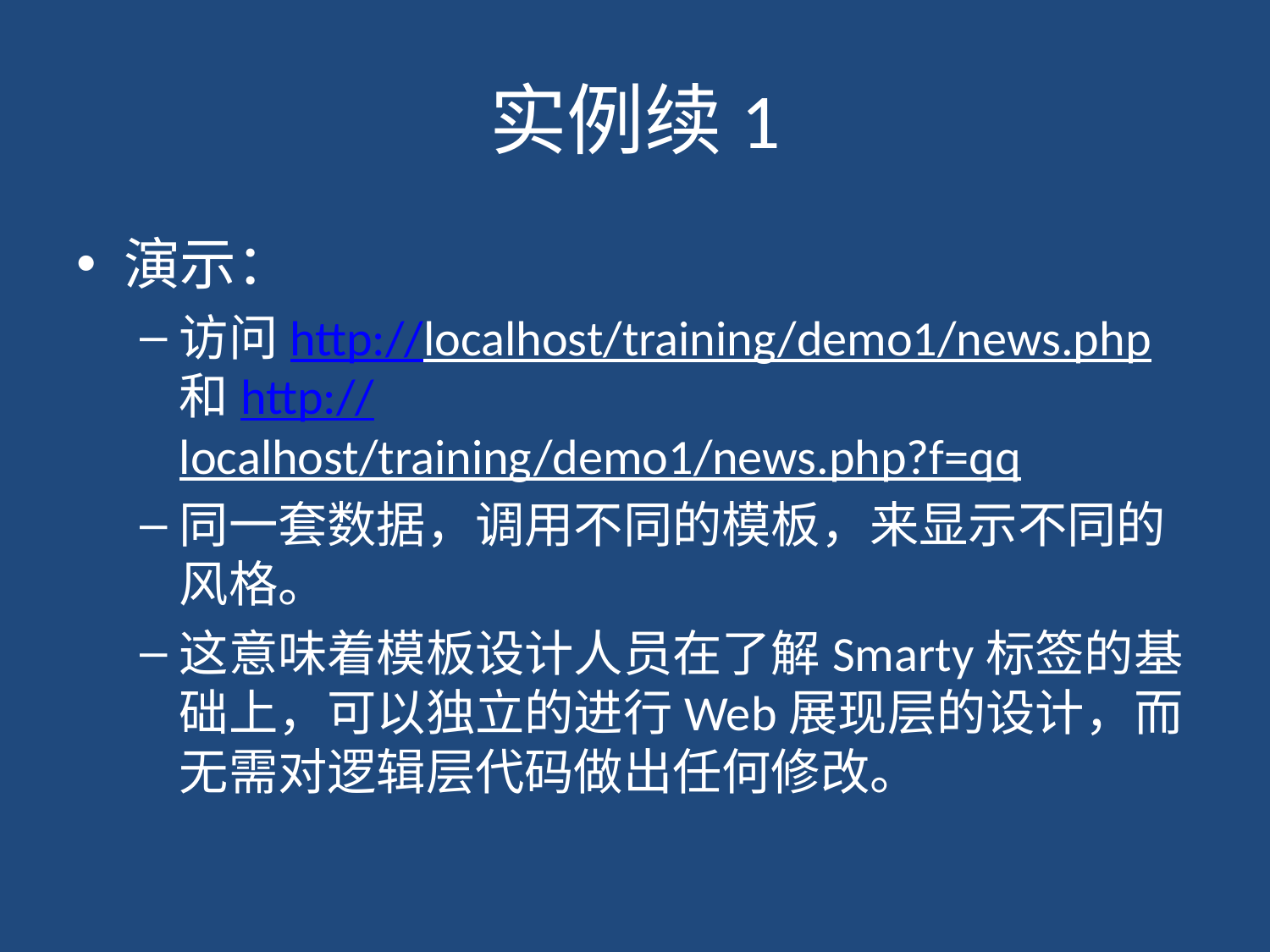

# 实例续1
演示：
访问http://localhost/training/demo1/news.php和http://localhost/training/demo1/news.php?f=qq
同一套数据，调用不同的模板，来显示不同的风格。
这意味着模板设计人员在了解Smarty标签的基础上，可以独立的进行Web展现层的设计，而无需对逻辑层代码做出任何修改。